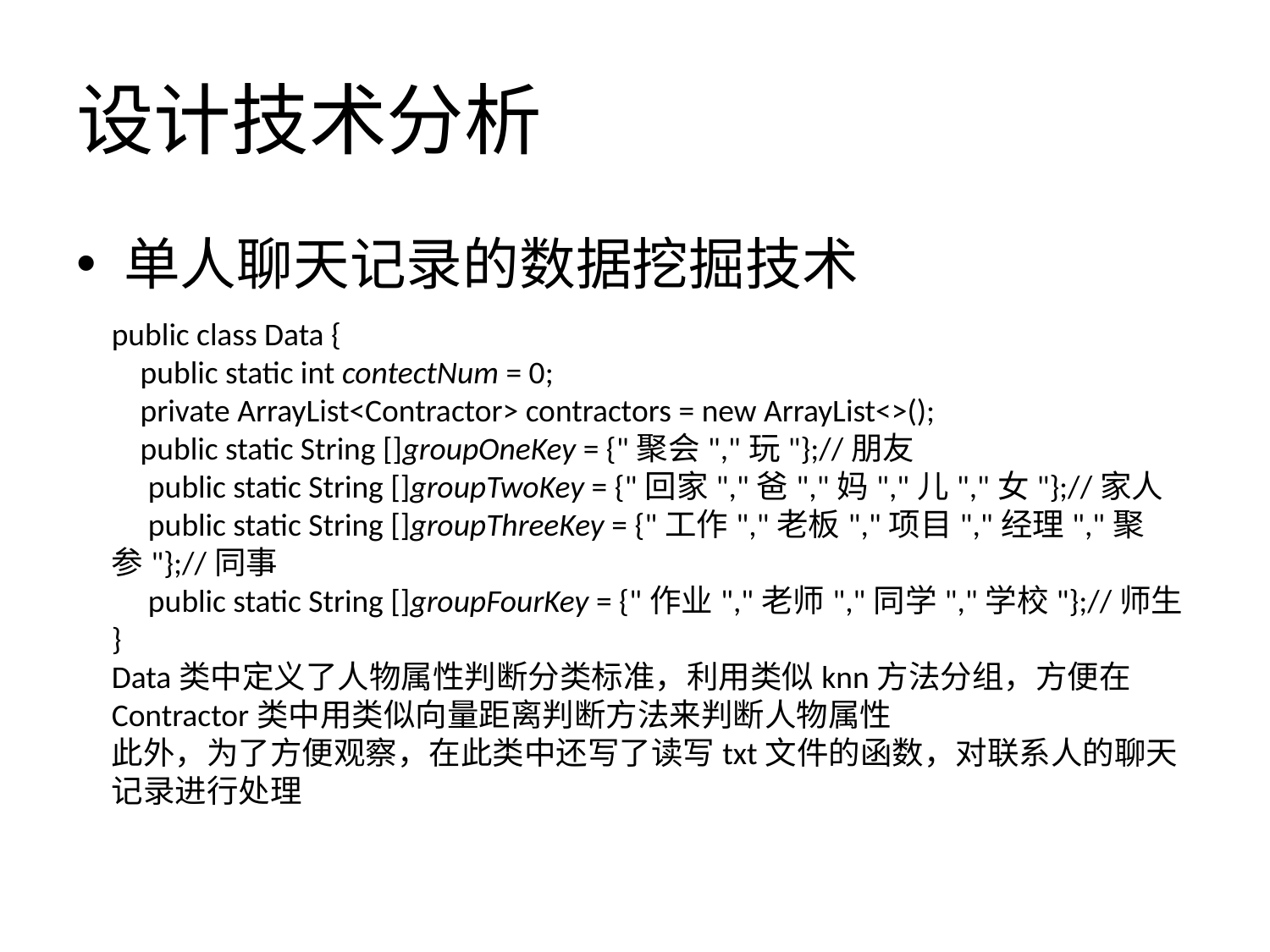

# 设计技术分析
单人聊天记录的数据挖掘技术

public class Data {
    public static int contectNum = 0;
    private ArrayList<Contractor> contractors = new ArrayList<>();
    public static String []groupOneKey = {"聚会","玩"};//朋友
    public static String []groupTwoKey = {"回家","爸","妈","儿","女"};//家人
    public static String []groupThreeKey = {"工作","老板","项目","经理","聚参"};//同事
    public static String []groupFourKey = {"作业","老师","同学","学校"};//师生
}
Data类中定义了人物属性判断分类标准，利用类似knn方法分组，方便在Contractor类中用类似向量距离判断方法来判断人物属性
此外，为了方便观察，在此类中还写了读写txt文件的函数，对联系人的聊天记录进行处理